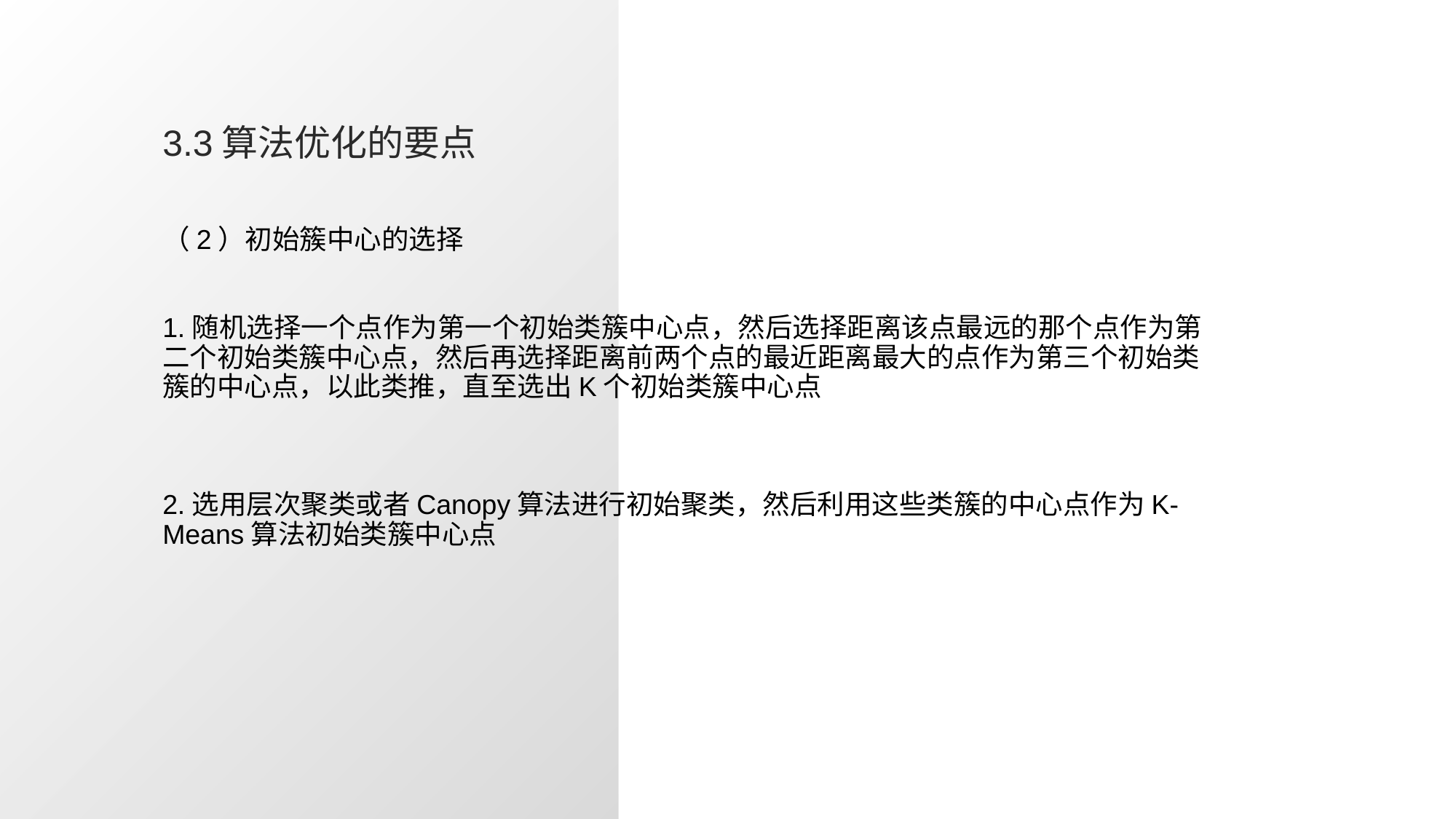

# 3.3算法优化的要点
（2）初始簇中心的选择

1.随机选择一个点作为第一个初始类簇中心点，然后选择距离该点最远的那个点作为第二个初始类簇中心点，然后再选择距离前两个点的最近距离最大的点作为第三个初始类簇的中心点，以此类推，直至选出K个初始类簇中心点

2.选用层次聚类或者Canopy算法进行初始聚类，然后利用这些类簇的中心点作为K-Means算法初始类簇中心点